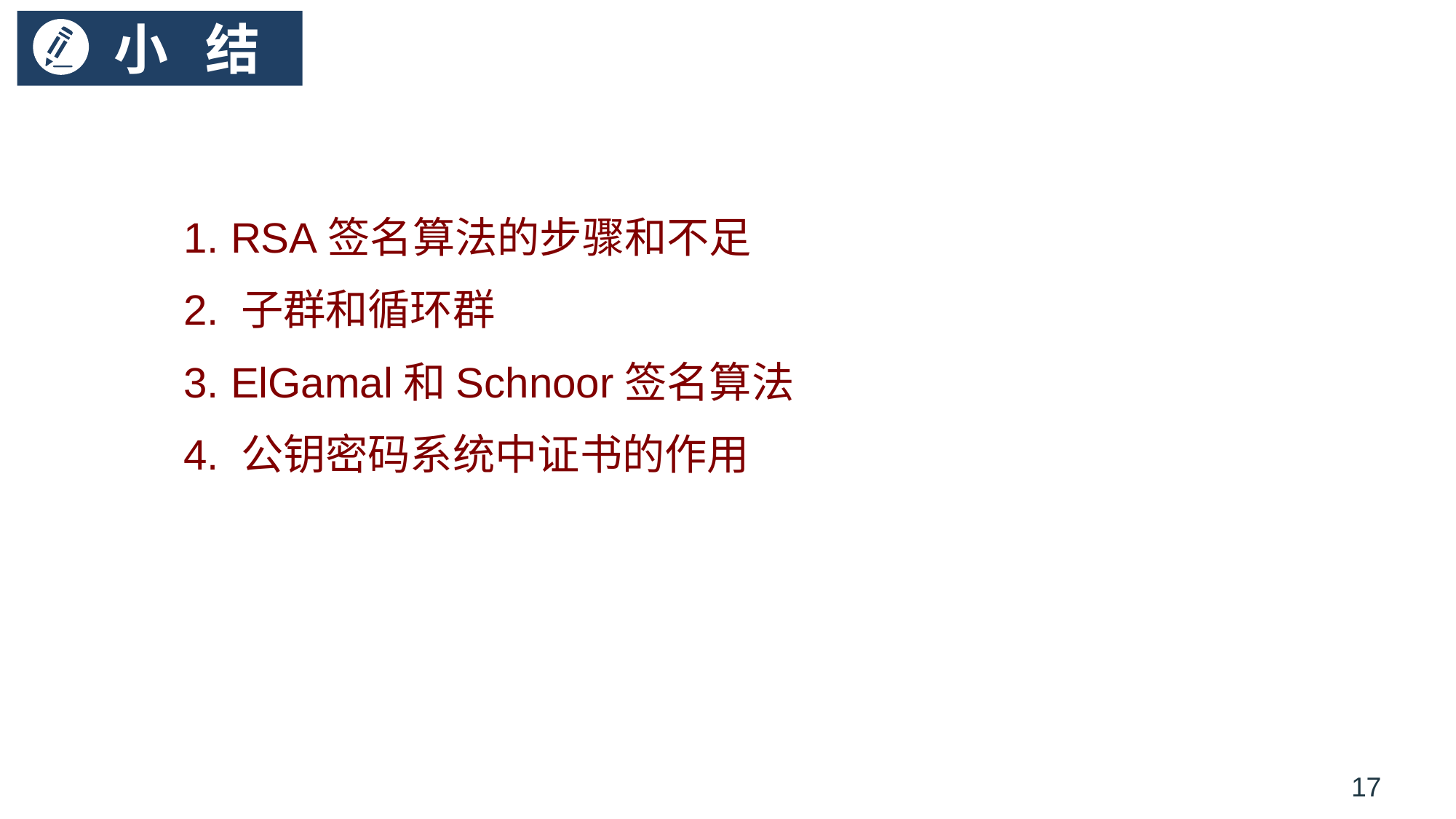

# 小   结

1. RSA签名算法的步骤和不足
2. 子群和循环群
3. ElGamal和Schnoor签名算法
4. 公钥密码系统中证书的作用